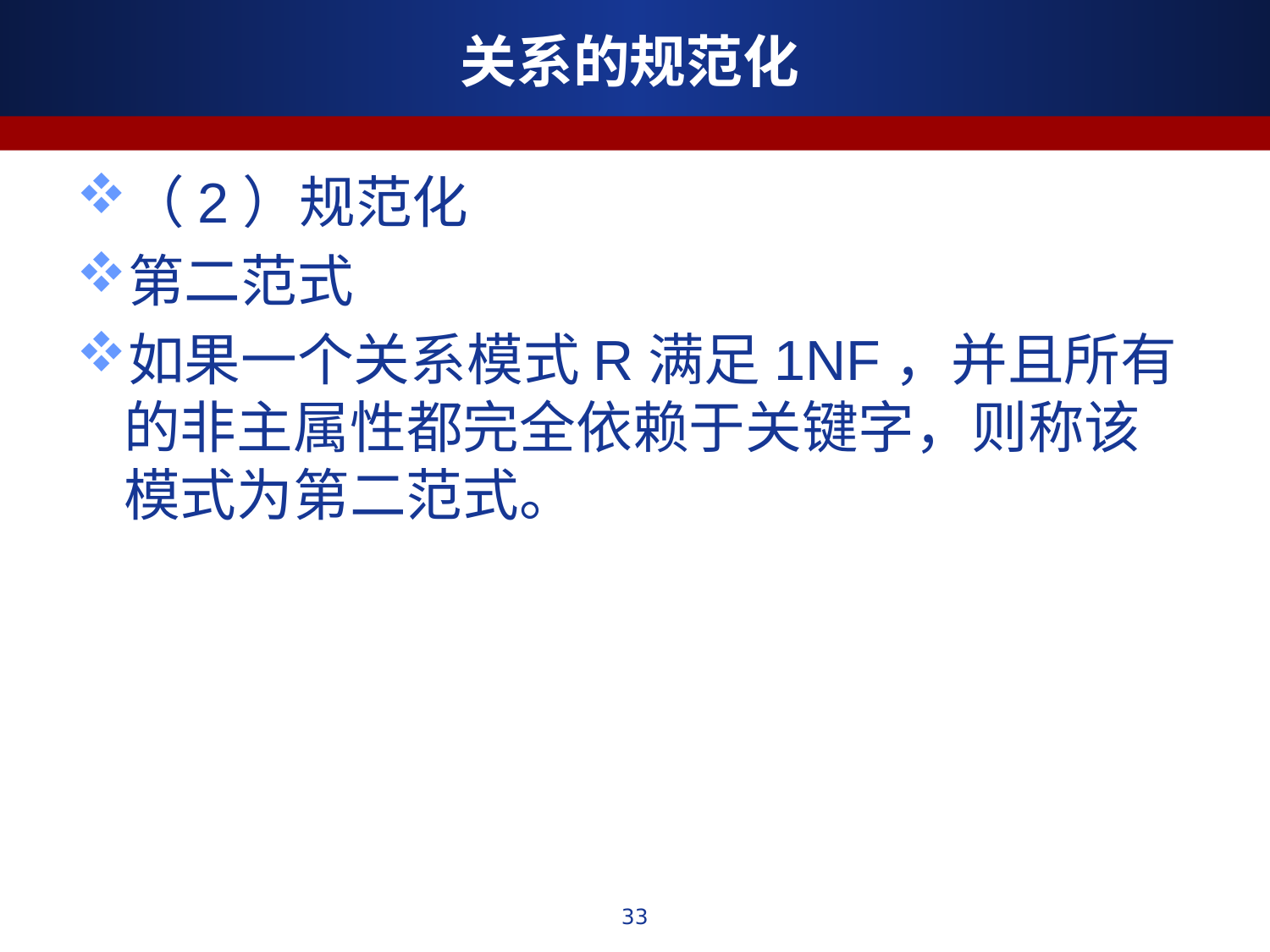

# 关系的规范化
（2）规范化
第二范式
如果一个关系模式R满足1NF，并且所有的非主属性都完全依赖于关键字，则称该模式为第二范式。
33